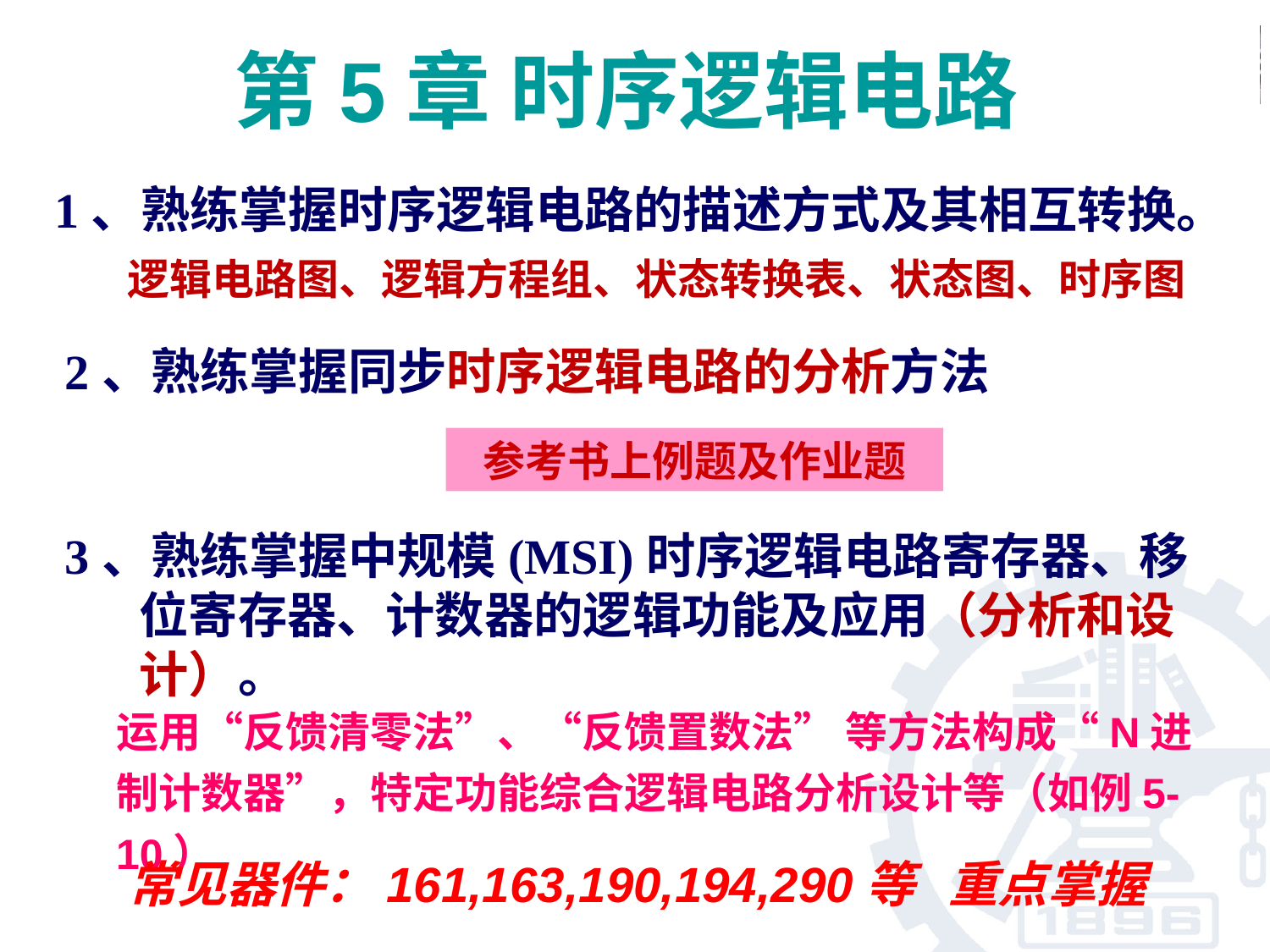

第5章 时序逻辑电路
1、熟练掌握时序逻辑电路的描述方式及其相互转换。
         逻辑电路图、逻辑方程组、状态转换表、状态图、时序图
2、熟练掌握同步时序逻辑电路的分析方法
参考书上例题及作业题
3、熟练掌握中规模(MSI)时序逻辑电路寄存器、移位寄存器、计数器的逻辑功能及应用（分析和设计）。
运用“反馈清零法”、“反馈置数法” 等方法构成“N进制计数器”，特定功能综合逻辑电路分析设计等（如例5-10）
常见器件：161,163,190,194,290等   重点掌握